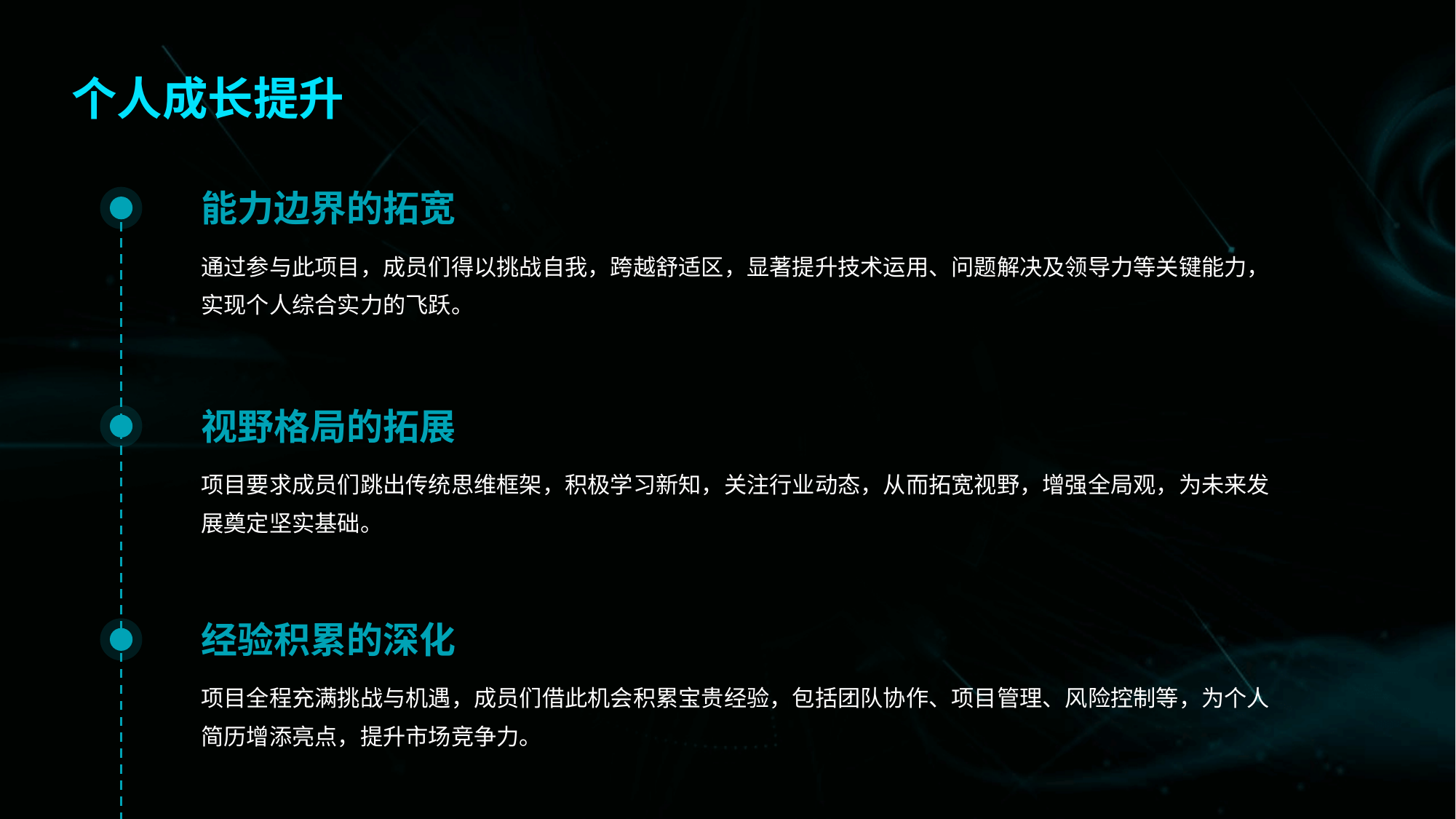

个人成长提升
能力边界的拓宽

通过参与此项目，成员们得以挑战自我，跨越舒适区，显著提升技术运用、问题解决及领导力等关键能力，实现个人综合实力的飞跃。
视野格局的拓展

项目要求成员们跳出传统思维框架，积极学习新知，关注行业动态，从而拓宽视野，增强全局观，为未来发展奠定坚实基础。
经验积累的深化

项目全程充满挑战与机遇，成员们借此机会积累宝贵经验，包括团队协作、项目管理、风险控制等，为个人简历增添亮点，提升市场竞争力。